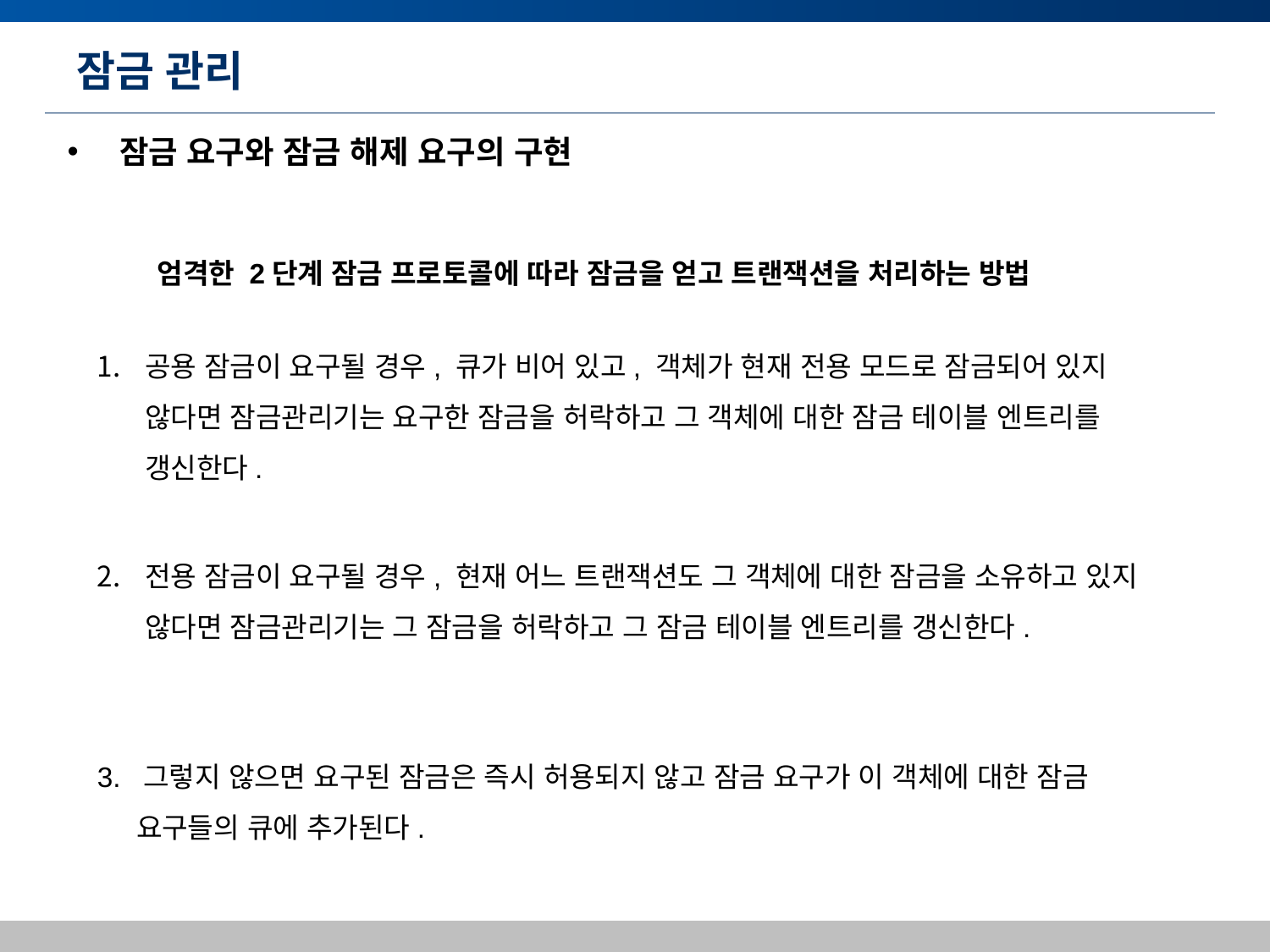

# 잠금 관리
  잠금 요구와 잠금 해제 요구의 구현
엄격한 2단계 잠금 프로토콜에 따라 잠금을 얻고 트랜잭션을 처리하는 방법
공용 잠금이 요구될 경우, 큐가 비어 있고, 객체가 현재 전용 모드로 잠금되어 있지 않다면 잠금관리기는 요구한 잠금을 허락하고 그 객체에 대한 잠금 테이블 엔트리를 갱신한다.
전용 잠금이 요구될 경우, 현재 어느 트랜잭션도 그 객체에 대한 잠금을 소유하고 있지 않다면 잠금관리기는 그 잠금을 허락하고 그 잠금 테이블 엔트리를 갱신한다.
3.  그렇지 않으면 요구된 잠금은 즉시 허용되지 않고 잠금 요구가 이 객체에 대한 잠금
     요구들의 큐에 추가된다.